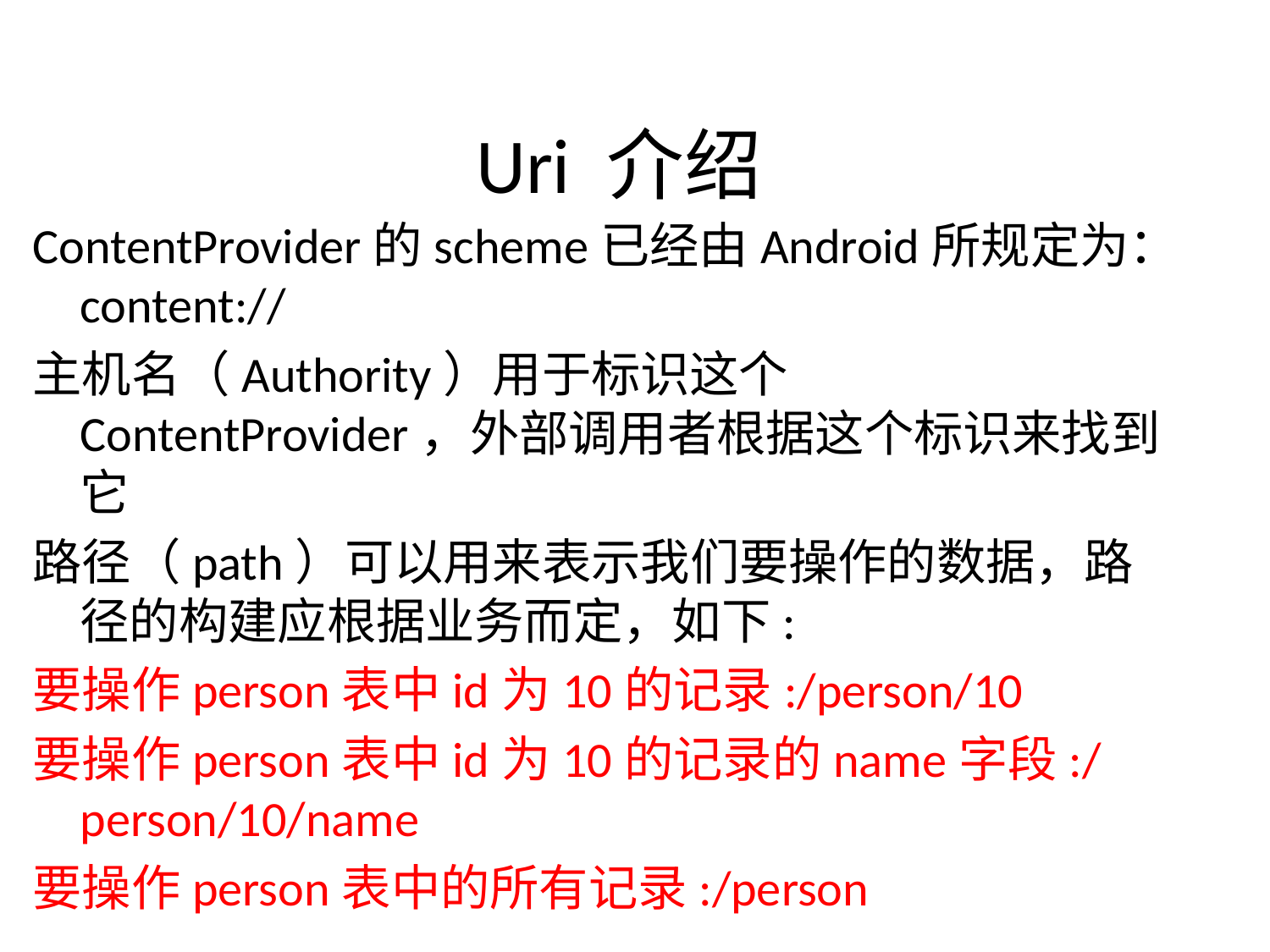

# Uri 介绍
ContentProvider的scheme已经由Android所规定为：content://
主机名（Authority）用于标识这个ContentProvider，外部调用者根据这个标识来找到它
路径（path）可以用来表示我们要操作的数据，路径的构建应根据业务而定，如下:
要操作person表中id为10的记录:/person/10
要操作person表中id为10的记录的name字段:/person/10/name
要操作person表中的所有记录:/person